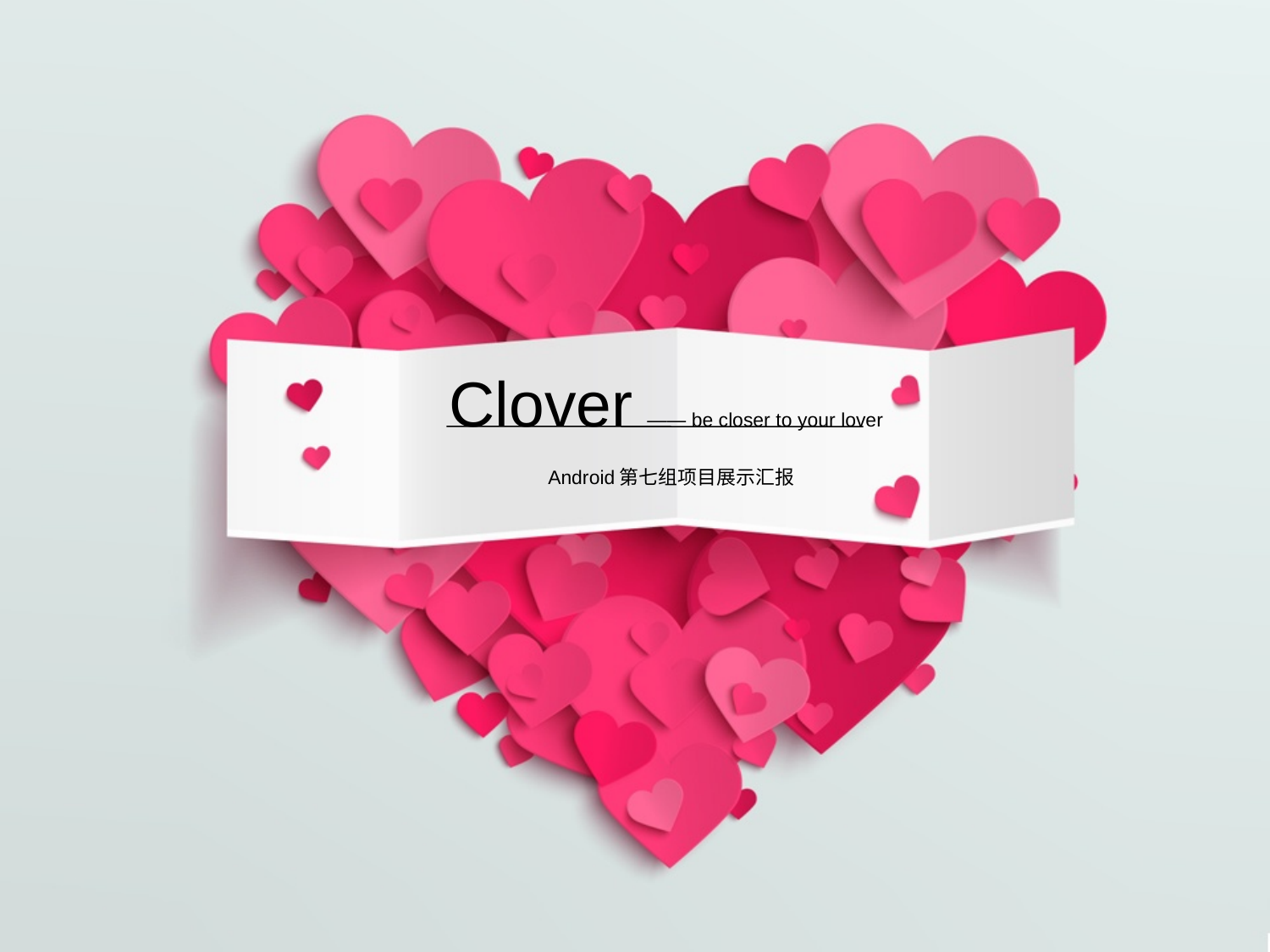

Clover —— be closer to your lover

                  Android第七组项目展示汇报